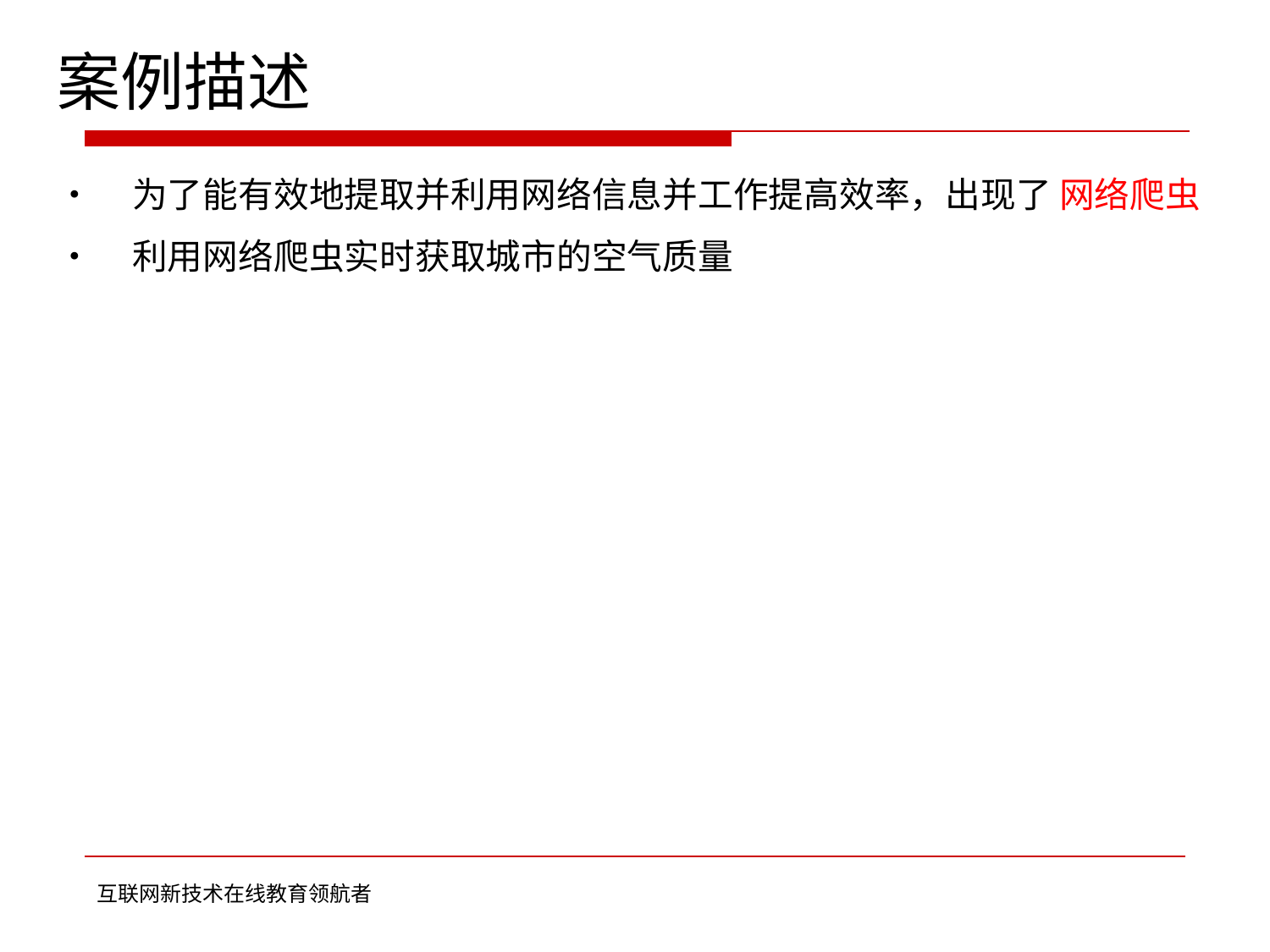

案例描述

•    为了能有效地提取并利用网络信息并工作提高效率，出现了 网络爬虫
•    利用网络爬虫实时获取城市的空气质量

互联网新技术在线教育领航者